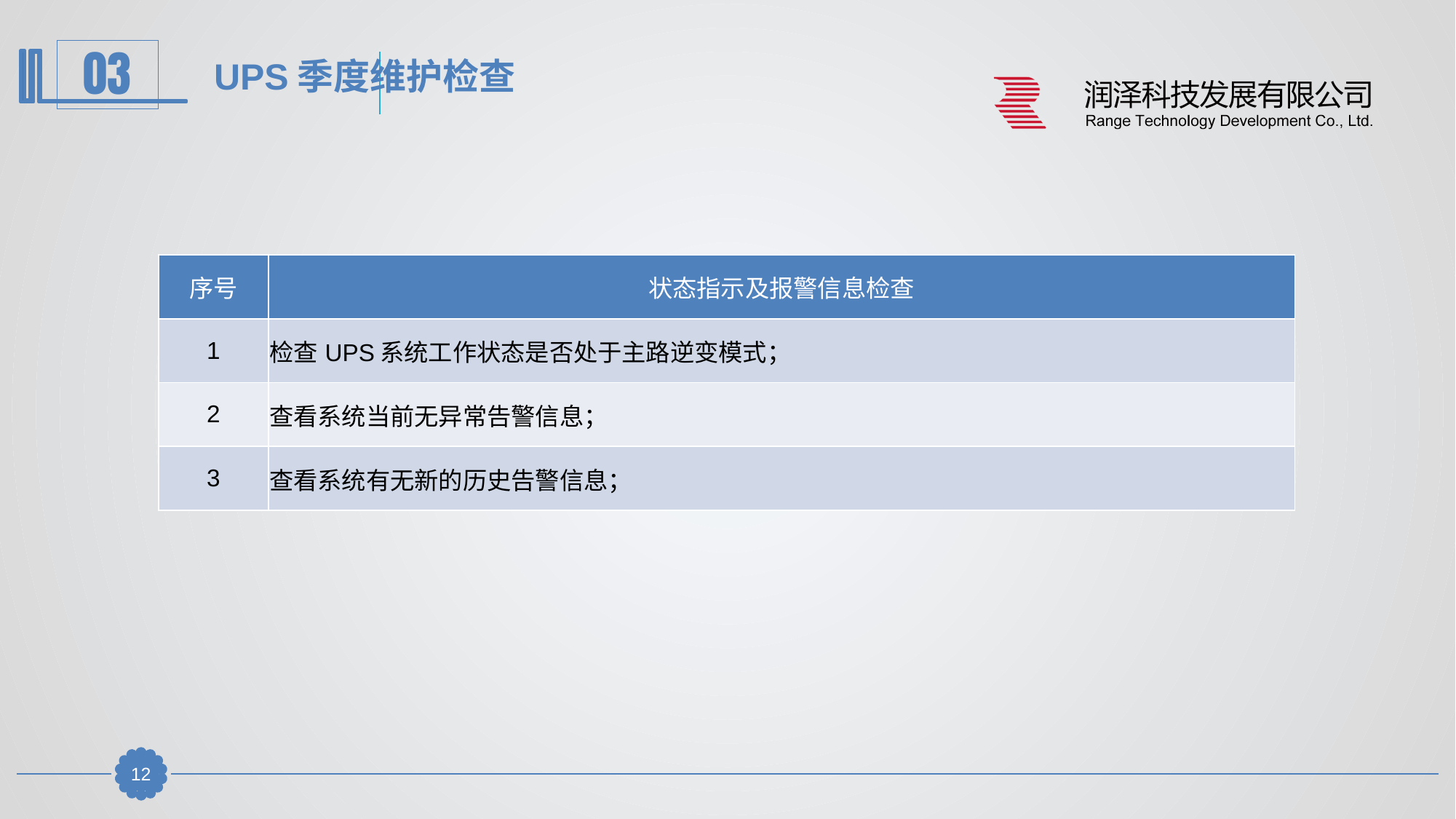

UPS季度维护检查
| 序号 | 状态指示及报警信息检查 |
| --- | --- |
| 1 | 检查UPS系统工作状态是否处于主路逆变模式； |
| 2 | 查看系统当前无异常告警信息； |
| 3 | 查看系统有无新的历史告警信息； |
12